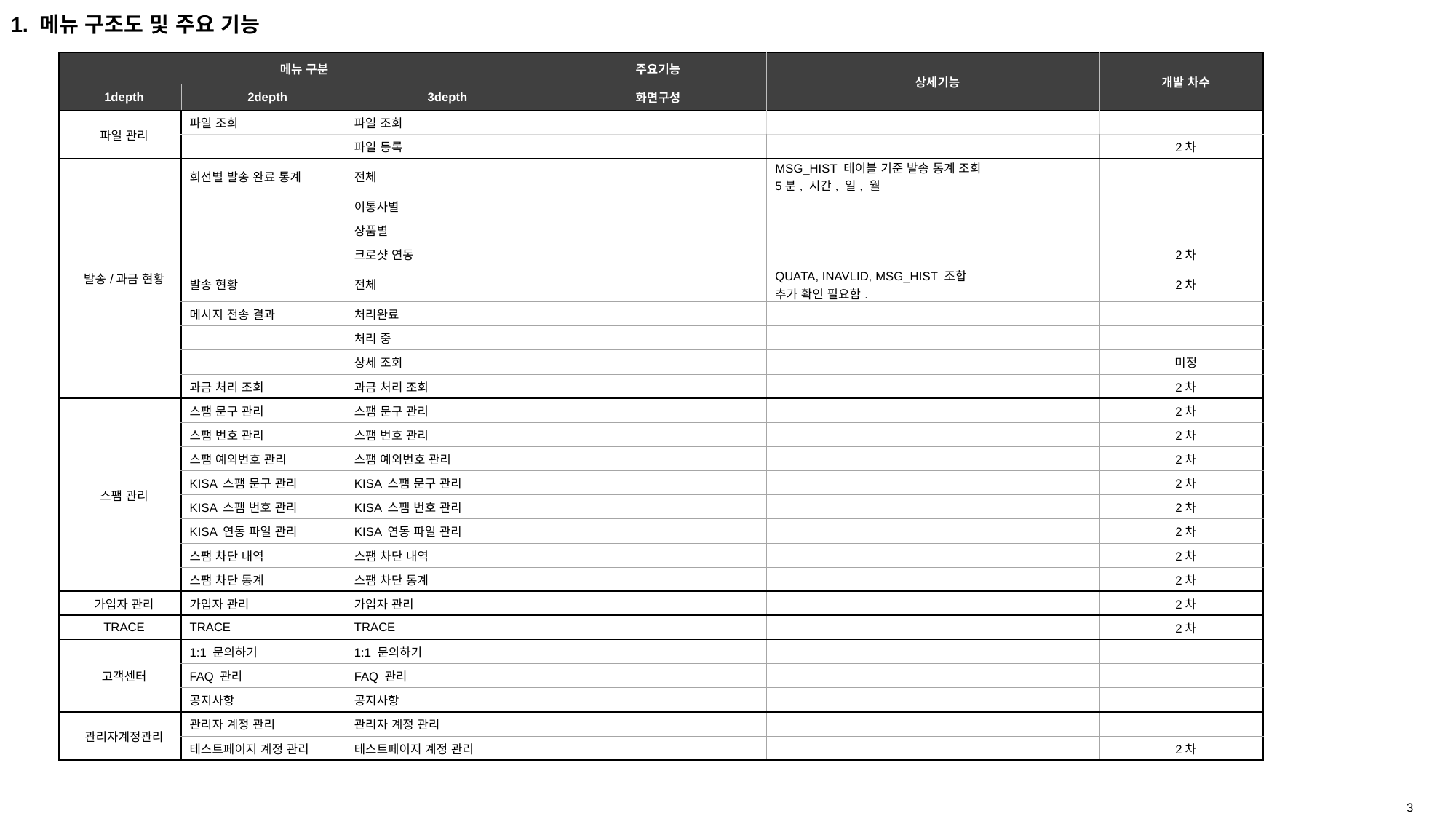

1. 메뉴 구조도 및 주요 기능
| 메뉴 구분 |  |  | 주요기능 | 상세기능 | 개발 차수 |
| --- | --- | --- | --- | --- | --- |
| 1depth | 2depth | 3depth | 화면구성 |  |  |
| 파일 관리 | 파일 조회 | 파일 조회 |  |  |  |
|  |  | 파일 등록 |  |  | 2차 |
| 발송/과금 현황 | 회선별 발송 완료 통계 | 전체 |  | MSG\_HIST 테이블 기준 발송 통계 조회 5분, 시간, 일, 월 |  |
|  |  | 이통사별 |  |  |  |
|  |  | 상품별 |  |  |  |
|  |  | 크로샷 연동 |  |  | 2차 |
|  | 발송 현황 | 전체 |  | QUATA, INAVLID, MSG\_HIST 조합 추가 확인 필요함. | 2차 |
|  | 메시지 전송 결과 | 처리완료 |  |  |  |
|  |  | 처리 중 |  |  |  |
|  |  | 상세 조회 |  |  | 미정 |
|  | 과금 처리 조회 | 과금 처리 조회 |  |  | 2차 |
| 스팸 관리 | 스팸 문구 관리 | 스팸 문구 관리 |  |  | 2차 |
|  | 스팸 번호 관리 | 스팸 번호 관리 |  |  | 2차 |
|  | 스팸 예외번호 관리 | 스팸 예외번호 관리 |  |  | 2차 |
|  | KISA 스팸 문구 관리 | KISA 스팸 문구 관리 |  |  | 2차 |
|  | KISA 스팸 번호 관리 | KISA 스팸 번호 관리 |  |  | 2차 |
|  | KISA 연동 파일 관리 | KISA 연동 파일 관리 |  |  | 2차 |
|  | 스팸 차단 내역 | 스팸 차단 내역 |  |  | 2차 |
|  | 스팸 차단 통계 | 스팸 차단 통계 |  |  | 2차 |
| 가입자 관리 | 가입자 관리 | 가입자 관리 |  |  | 2차 |
| TRACE | TRACE | TRACE |  |  | 2차 |
| 고객센터 | 1:1 문의하기 | 1:1 문의하기 |  |  |  |
|  | FAQ 관리 | FAQ 관리 |  |  |  |
|  | 공지사항 | 공지사항 |  |  |  |
| 관리자계정관리 | 관리자 계정 관리 | 관리자 계정 관리 |  |  |  |
|  | 테스트페이지 계정 관리 | 테스트페이지 계정 관리 |  |  | 2차 |